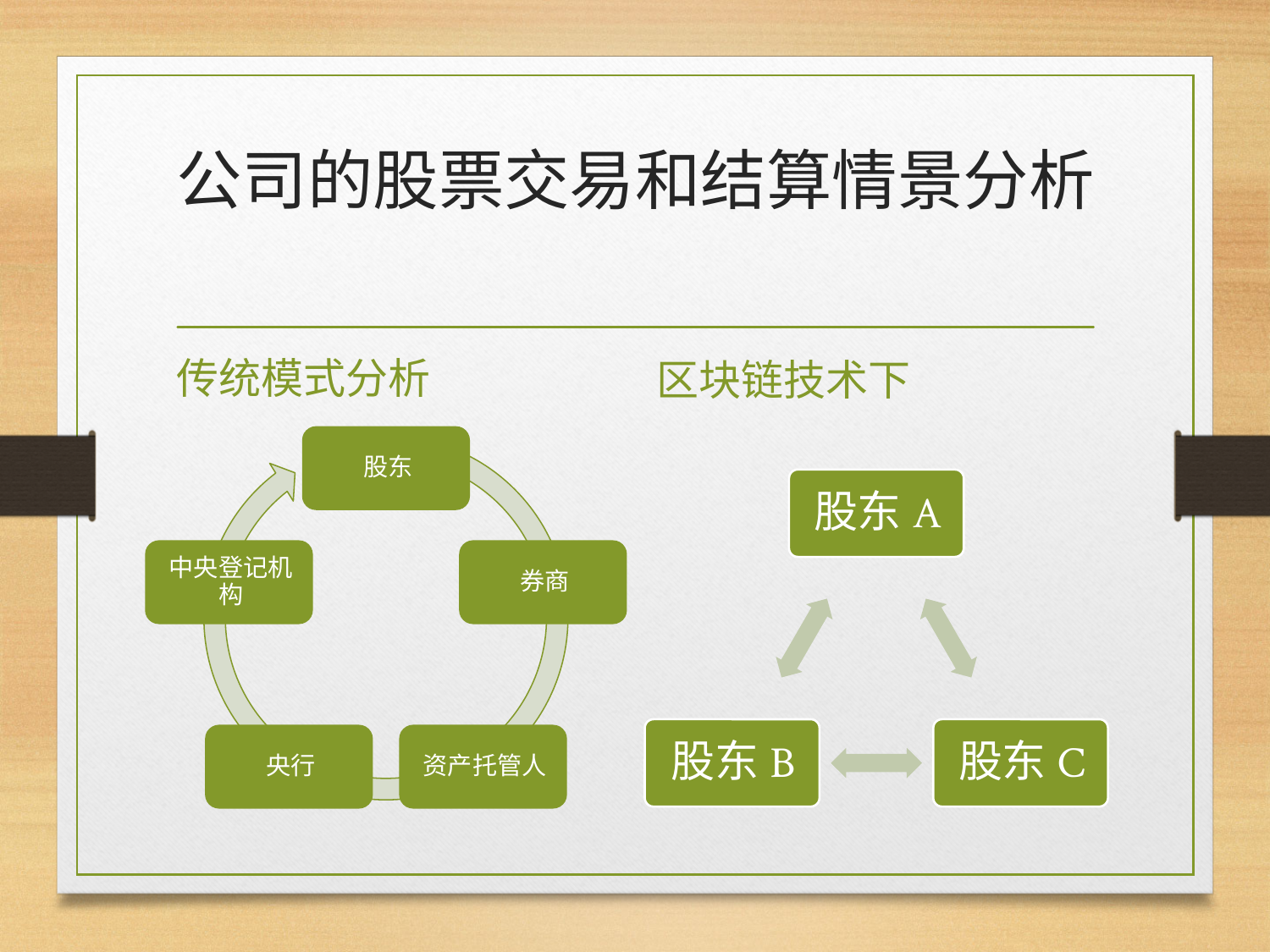

# 公司的股票交易和结算情景分析
传统模式分析
区块链技术下
股东
券商
资产托管人
央行
中央登记机构
股东A

股东C

股东B